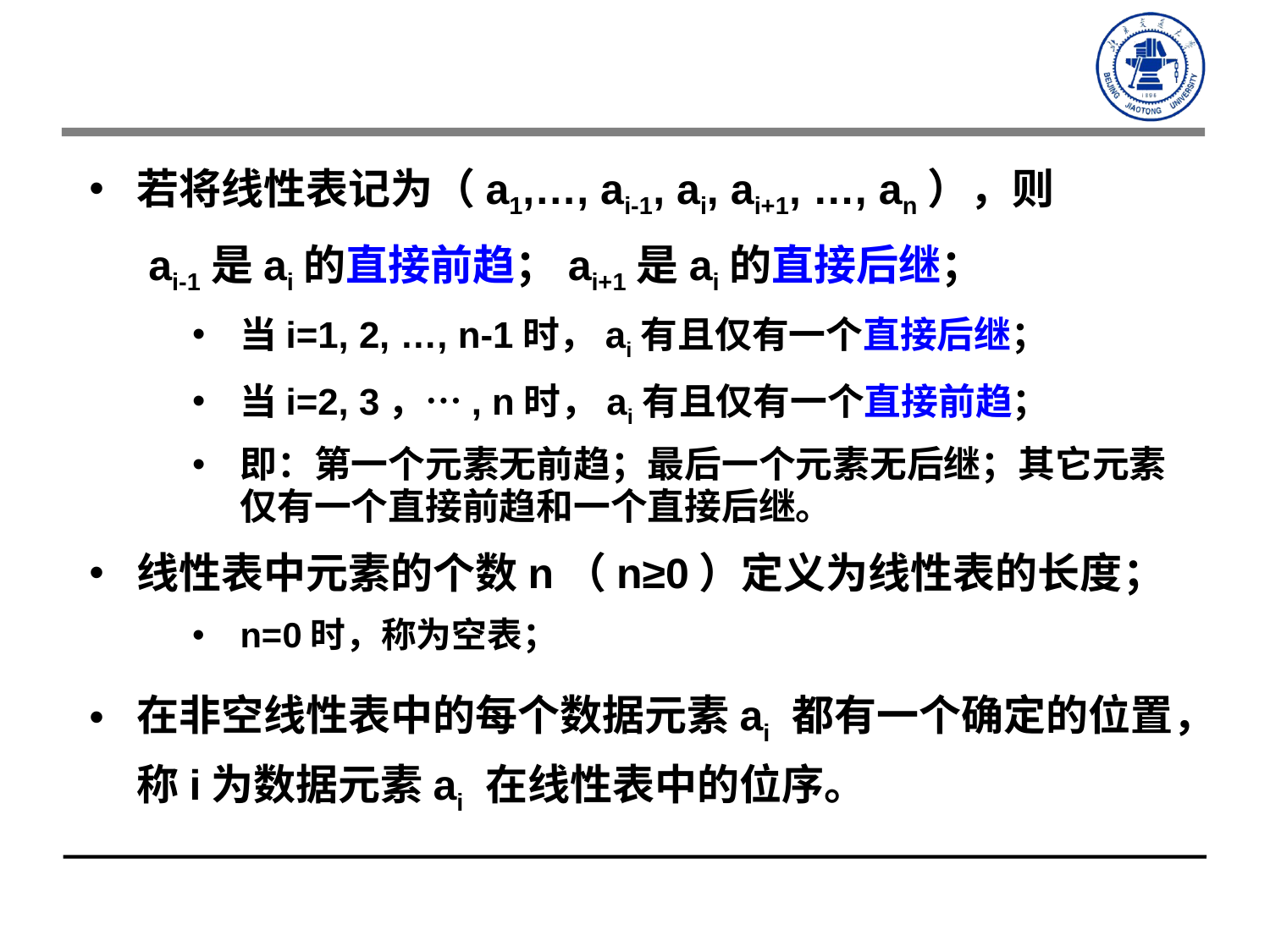

若将线性表记为（a1,…, ai-1, ai, ai+1, …, an），则
     ai-1是ai的直接前趋；ai+1是ai的直接后继；
当i=1, 2, …, n-1时，ai有且仅有一个直接后继；
当i=2, 3，…, n时，ai有且仅有一个直接前趋；
即：第一个元素无前趋；最后一个元素无后继；其它元素仅有一个直接前趋和一个直接后继。
线性表中元素的个数n（n≥0）定义为线性表的长度；
n=0时，称为空表；
在非空线性表中的每个数据元素ai 都有一个确定的位置，称i为数据元素ai 在线性表中的位序。